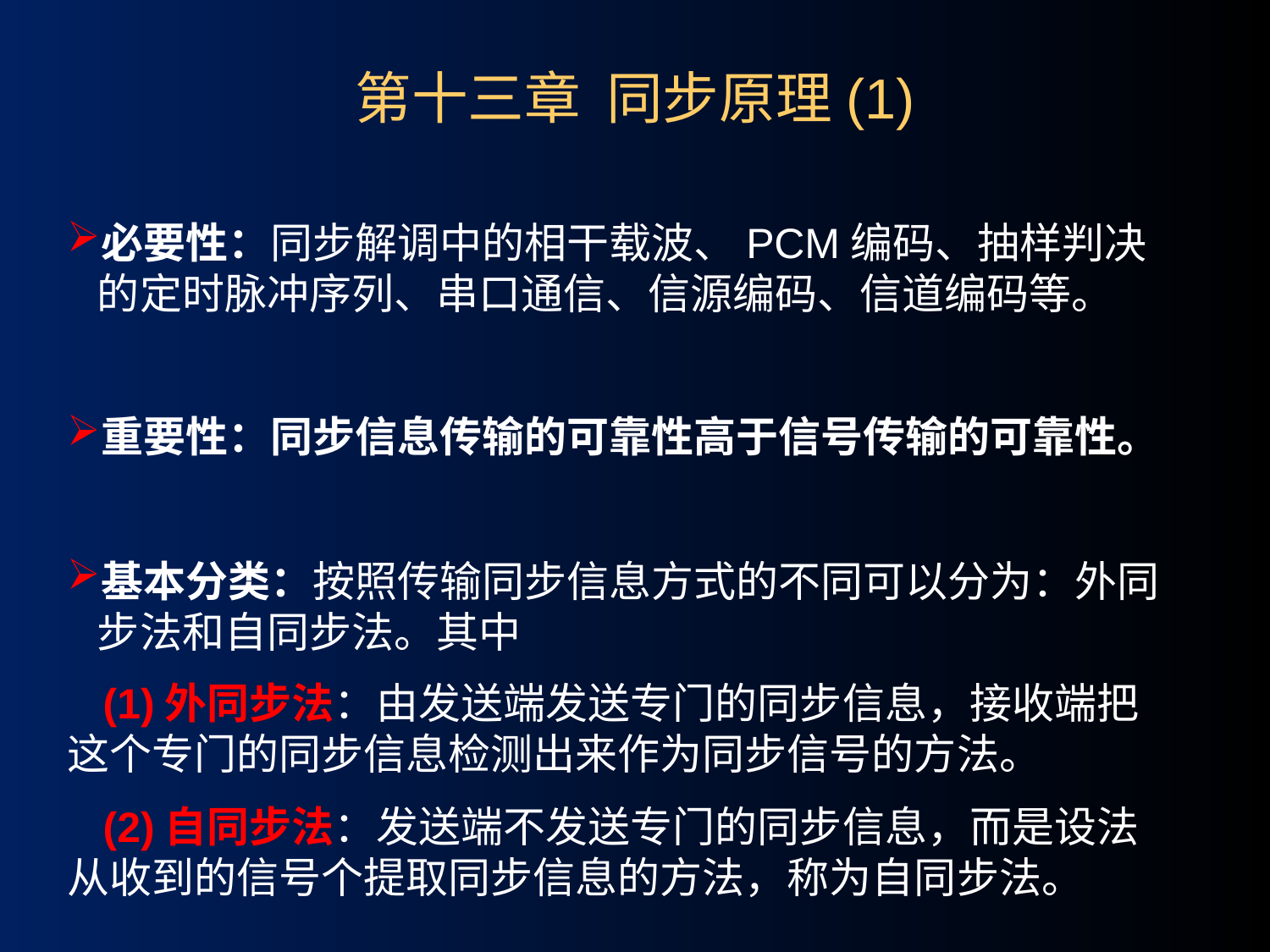

# 第十三章  同步原理(1)
必要性：同步解调中的相干载波、PCM编码、抽样判决的定时脉冲序列、串口通信、信源编码、信道编码等。

重要性：同步信息传输的可靠性高于信号传输的可靠性。

基本分类：按照传输同步信息方式的不同可以分为：外同步法和自同步法。其中
   (1)外同步法：由发送端发送专门的同步信息，接收端把这个专门的同步信息检测出来作为同步信号的方法。
   (2)自同步法：发送端不发送专门的同步信息，而是设法从收到的信号个提取同步信息的方法，称为自同步法。